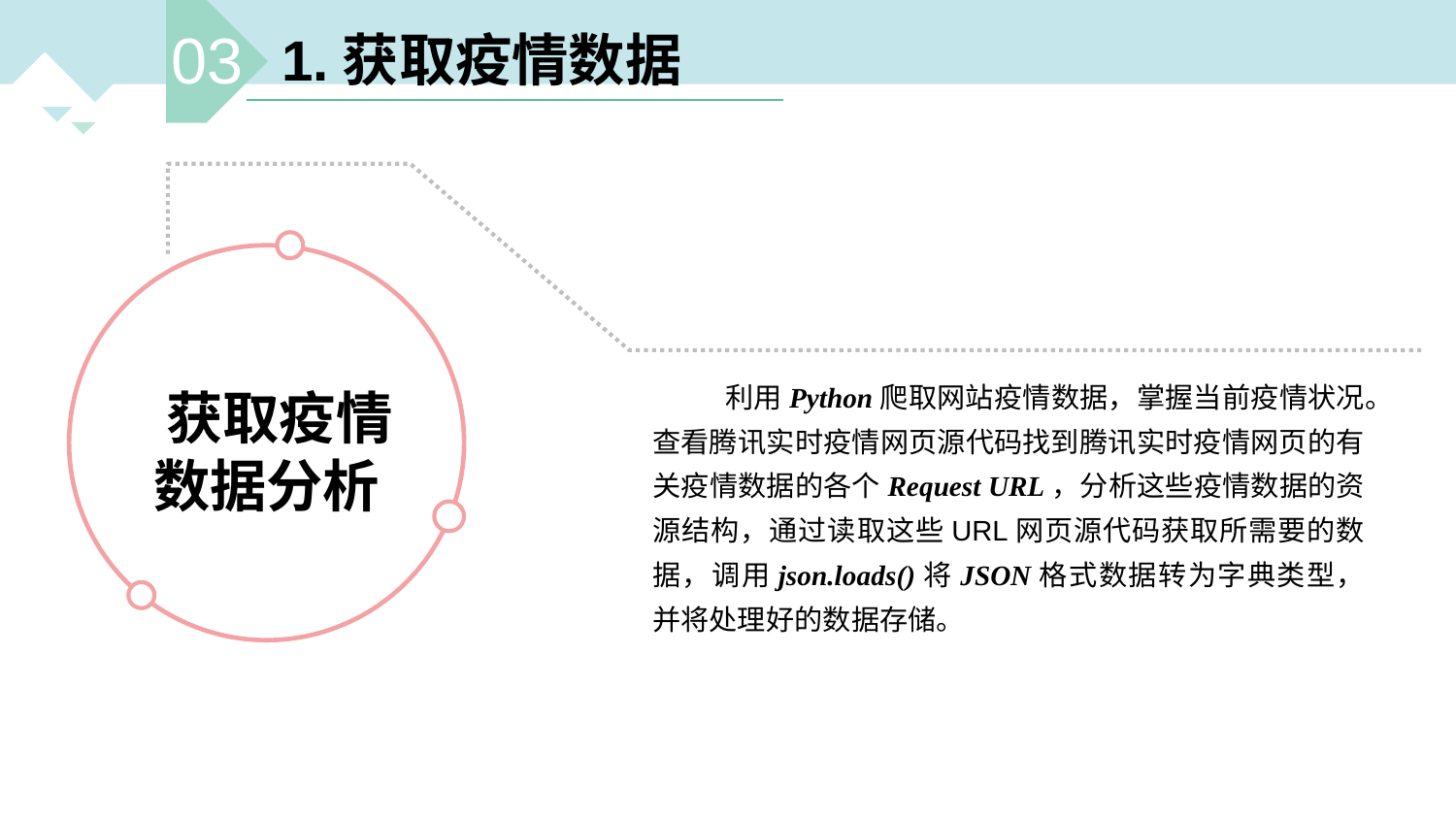

03
1.获取疫情数据

利用Python爬取网站疫情数据，掌握当前疫情状况。查看腾讯实时疫情网页源代码找到腾讯实时疫情网页的有关疫情数据的各个Request URL，分析这些疫情数据的资源结构，通过读取这些URL网页源代码获取所需要的数据，调用json.loads()将JSON格式数据转为字典类型，并将处理好的数据存储。
 获取疫情
数据分析